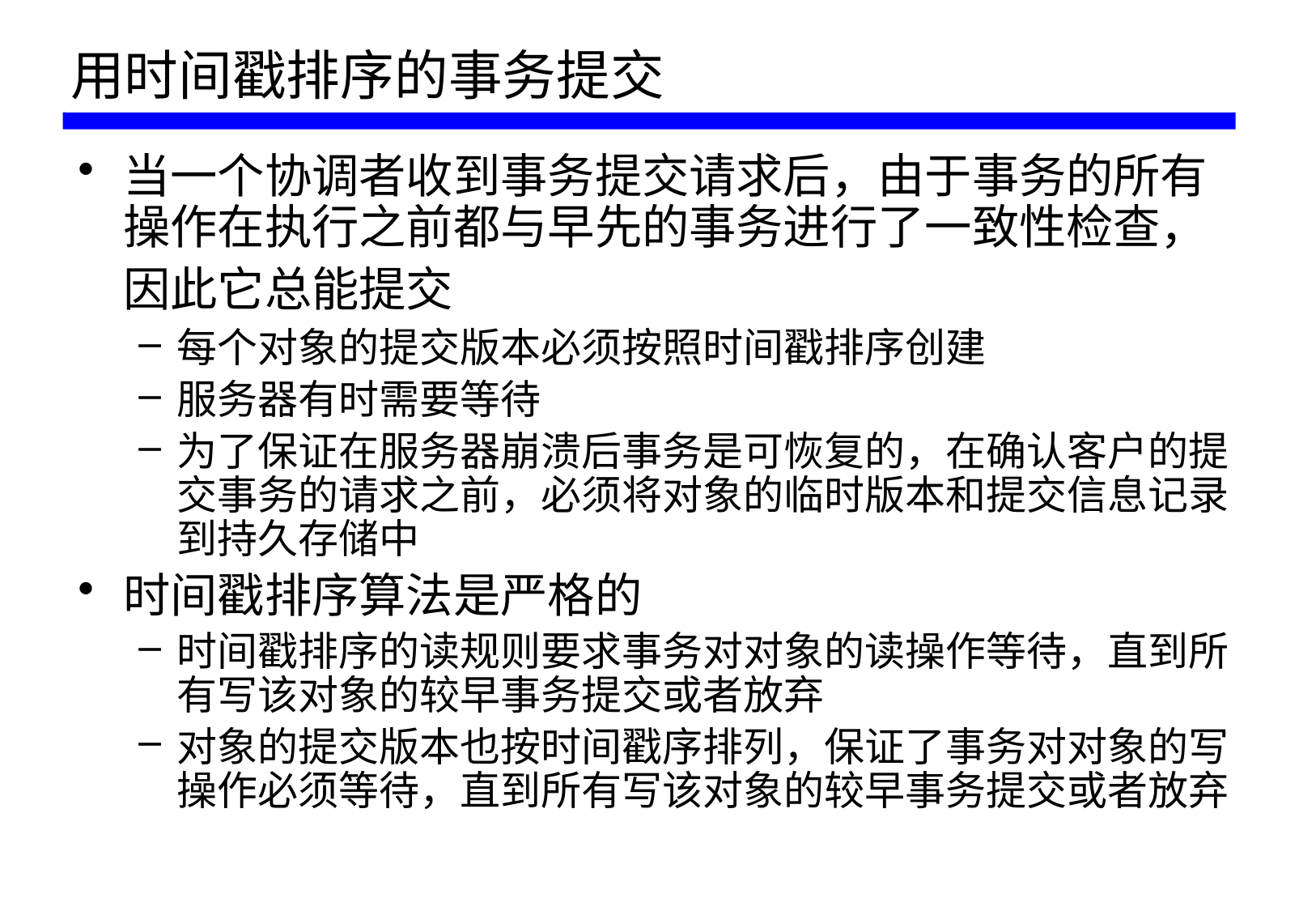

# 用时间戳排序的事务提交
当一个协调者收到事务提交请求后，由于事务的所有操作在执行之前都与早先的事务进行了一致性检查，因此它总能提交
每个对象的提交版本必须按照时间戳排序创建
服务器有时需要等待
为了保证在服务器崩溃后事务是可恢复的，在确认客户的提交事务的请求之前，必须将对象的临时版本和提交信息记录到持久存储中
时间戳排序算法是严格的
时间戳排序的读规则要求事务对对象的读操作等待，直到所有写该对象的较早事务提交或者放弃
对象的提交版本也按时间戳序排列，保证了事务对对象的写操作必须等待，直到所有写该对象的较早事务提交或者放弃